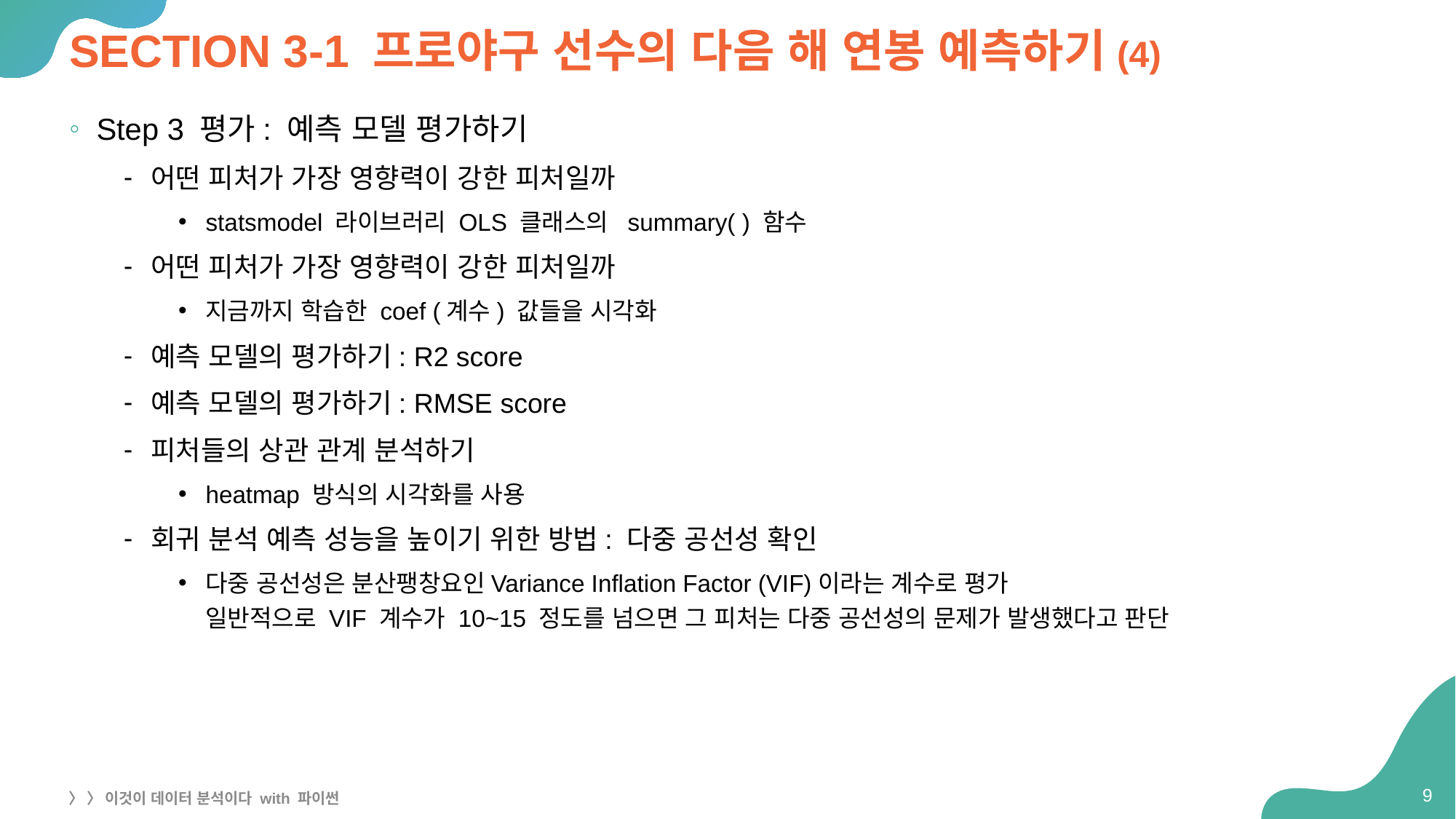

# SECTION 3-1 프로야구 선수의 다음 해 연봉 예측하기(4)
Step 3 평가: 예측 모델 평가하기
어떤 피처가 가장 영향력이 강한 피처일까
statsmodel 라이브러리 OLS 클래스의  summary( ) 함수
어떤 피처가 가장 영향력이 강한 피처일까
지금까지 학습한 coef (계수) 값들을 시각화
예측 모델의 평가하기: R2 score
예측 모델의 평가하기: RMSE score
피처들의 상관 관계 분석하기
heatmap 방식의 시각화를 사용
회귀 분석 예측 성능을 높이기 위한 방법: 다중 공선성 확인
다중 공선성은 분산팽창요인Variance Inflation Factor (VIF)이라는 계수로 평가
일반적으로 VIF 계수가 10~15 정도를 넘으면 그 피처는 다중 공선성의 문제가 발생했다고 판단
9
〉 〉 이것이 데이터 분석이다 with 파이썬